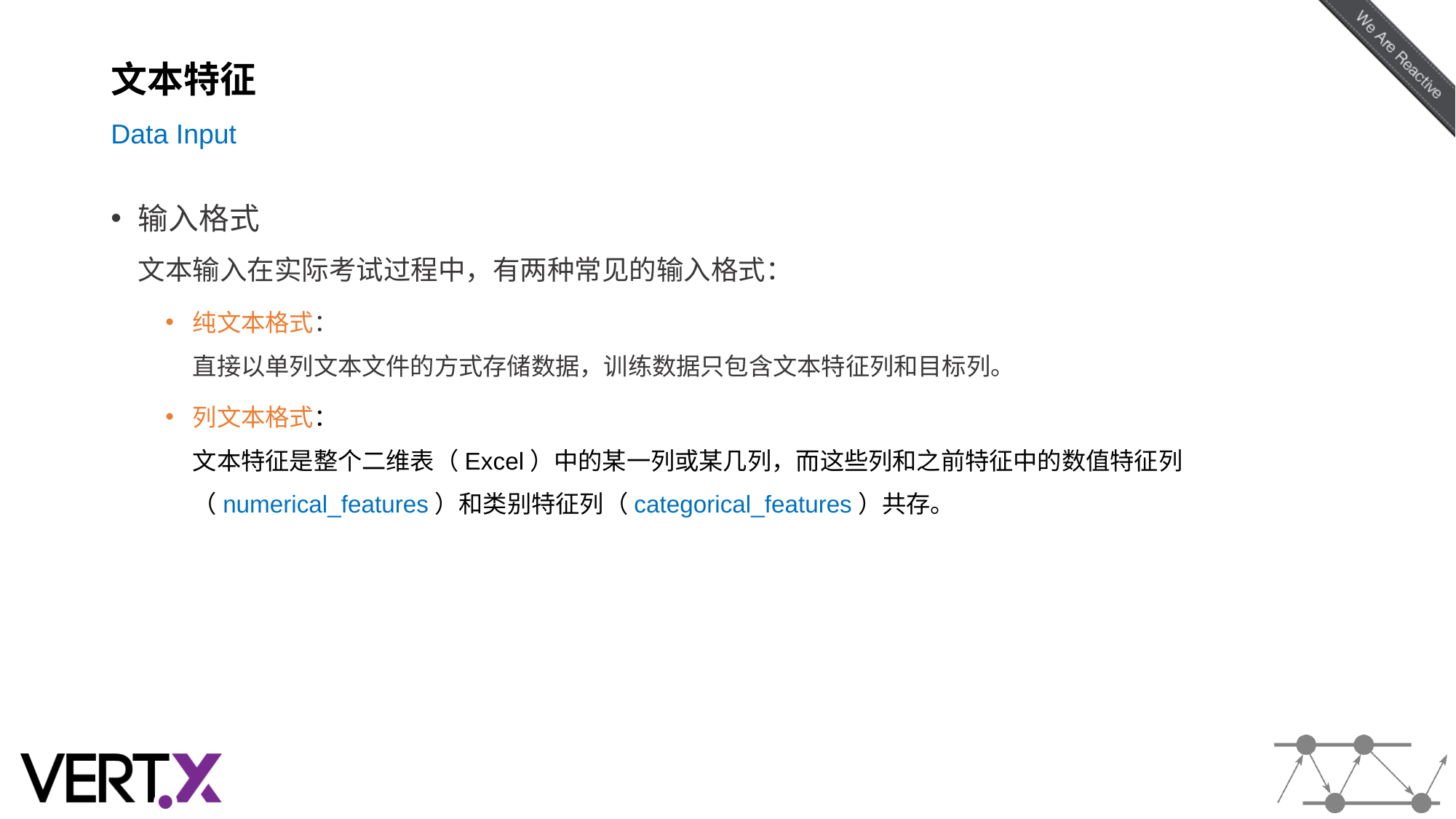

# 文本特征 Data Input
输入格式
文本输入在实际考试过程中，有两种常见的输入格式：
纯文本格式：
直接以单列文本文件的方式存储数据，训练数据只包含文本特征列和目标列。
列文本格式：
文本特征是整个二维表（Excel）中的某一列或某几列，而这些列和之前特征中的数值特征列（numerical_features）和类别特征列（categorical_features）共存。